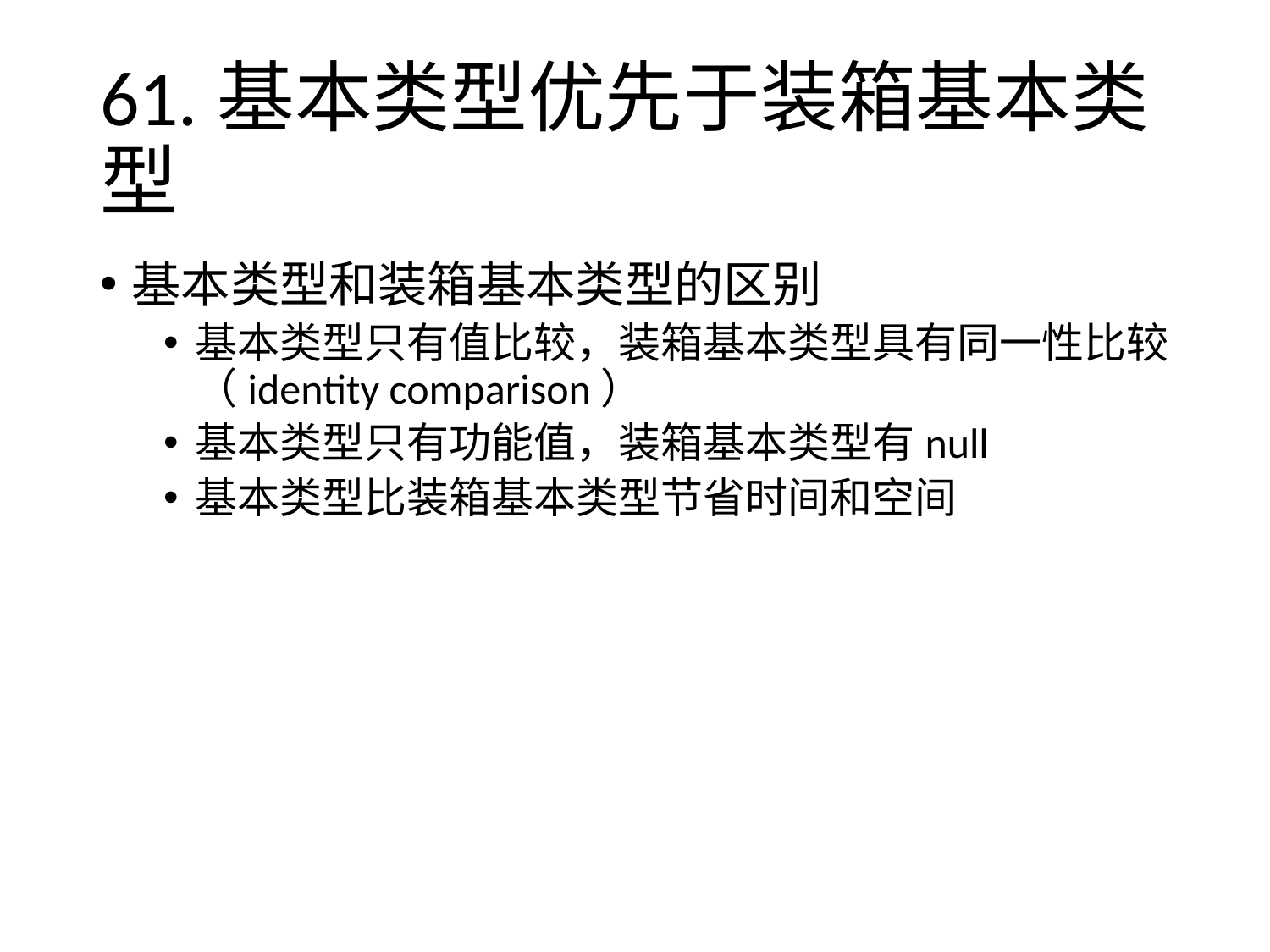

# 61.基本类型优先于装箱基本类型
基本类型和装箱基本类型的区别
基本类型只有值比较，装箱基本类型具有同一性比较（identity comparison）
基本类型只有功能值，装箱基本类型有null
基本类型比装箱基本类型节省时间和空间